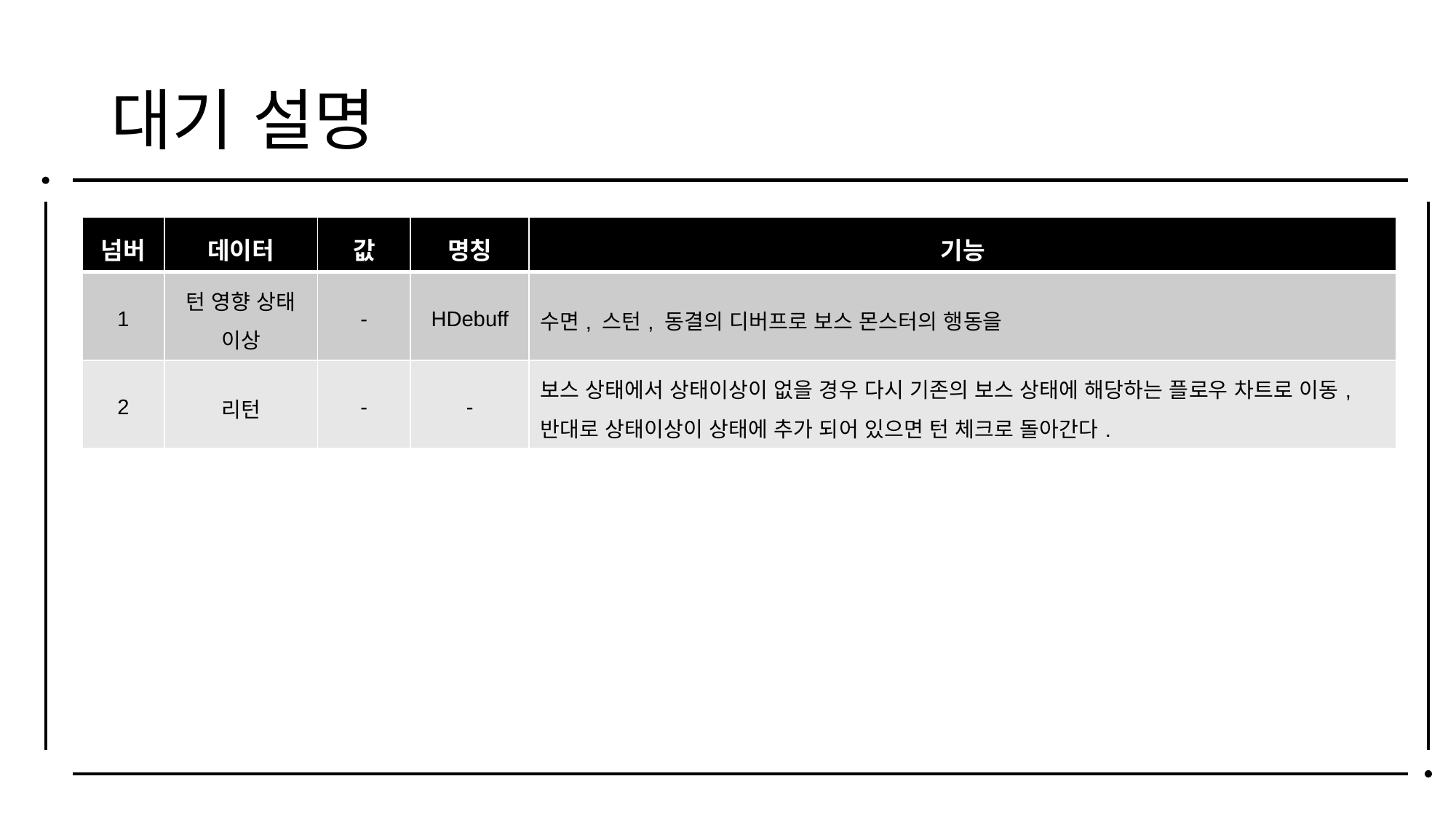

# 대기 설명
| 넘버 | 데이터 | 값 | 명칭 | 기능 |
| --- | --- | --- | --- | --- |
| 1 | 턴 영향 상태 이상 | - | HDebuff | 수면, 스턴, 동결의 디버프로 보스 몬스터의 행동을 |
| 2 | 리턴 | - | - | 보스 상태에서 상태이상이 없을 경우 다시 기존의 보스 상태에 해당하는 플로우 차트로 이동, 반대로 상태이상이 상태에 추가 되어 있으면 턴 체크로 돌아간다. |
대기 -> 이동 가능 지역으로 이동 -> 발견 여부? -> 추격 상태로 이동